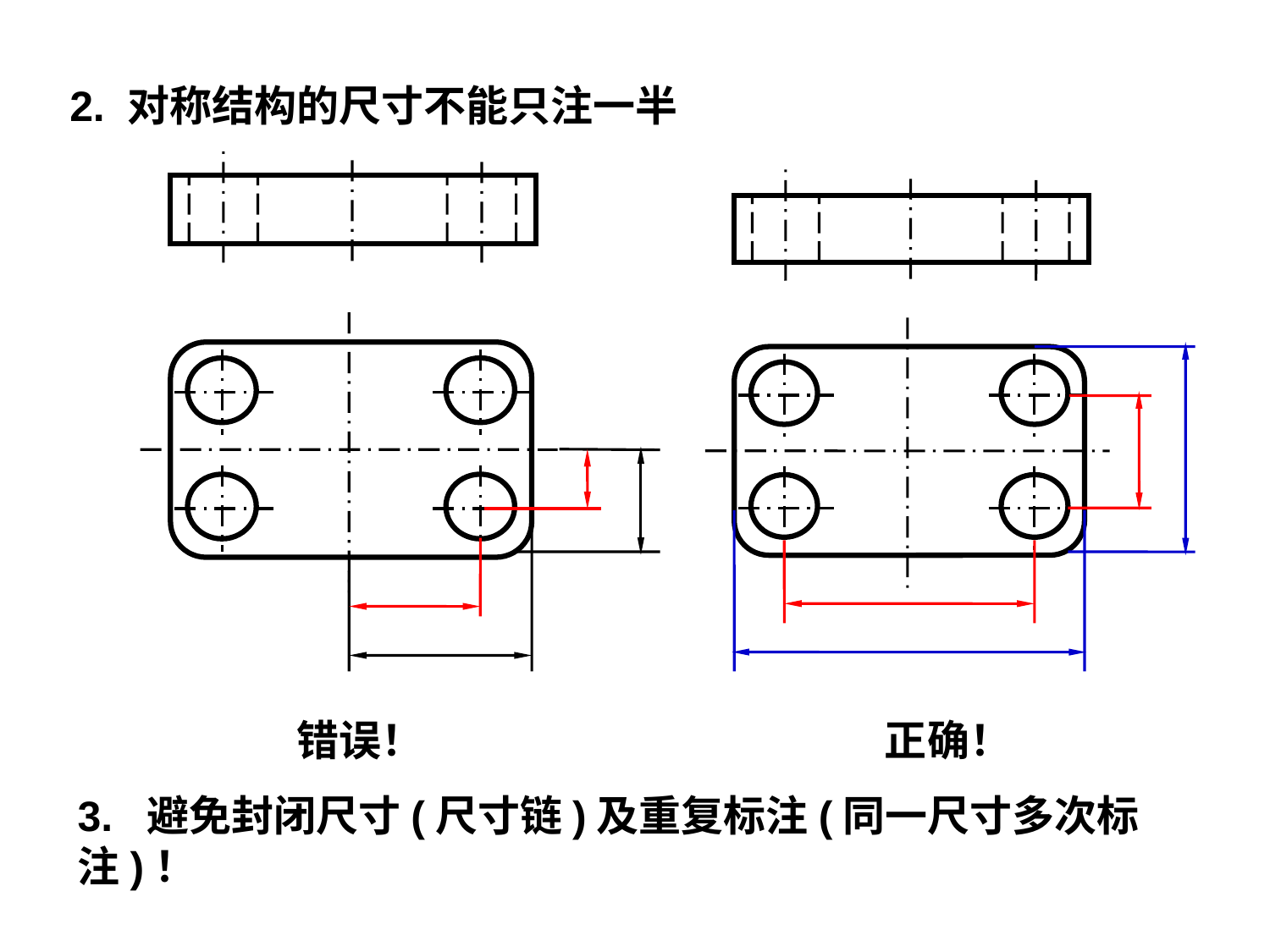

2. 对称结构的尺寸不能只注一半

错误！
正确！
3.  避免封闭尺寸(尺寸链)及重复标注(同一尺寸多次标注)！